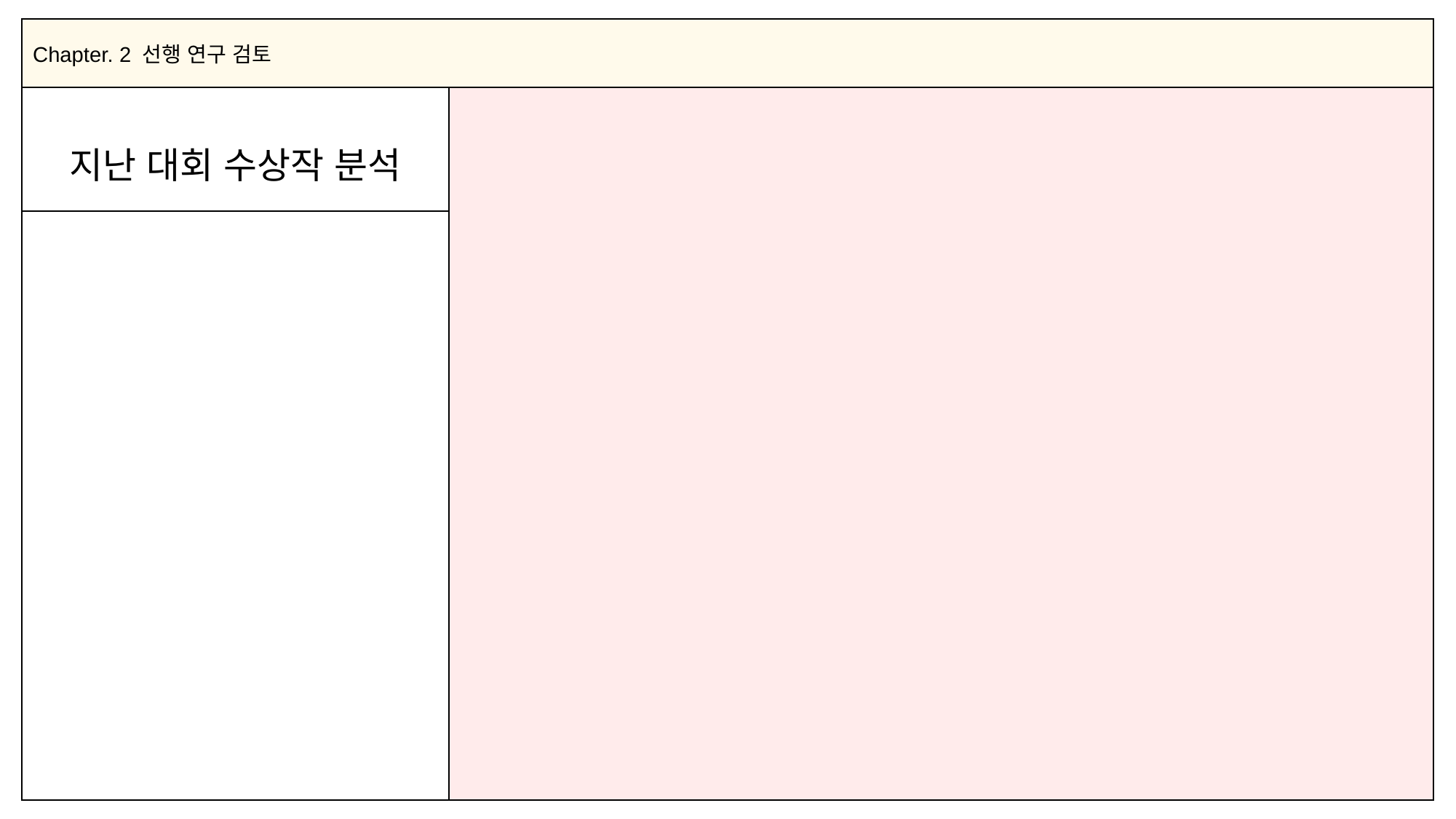

| Chapter. 2 선행 연구 검토 |  |
| --- | --- |
| 지난 대회 수상작 분석 |  |
|  |  |